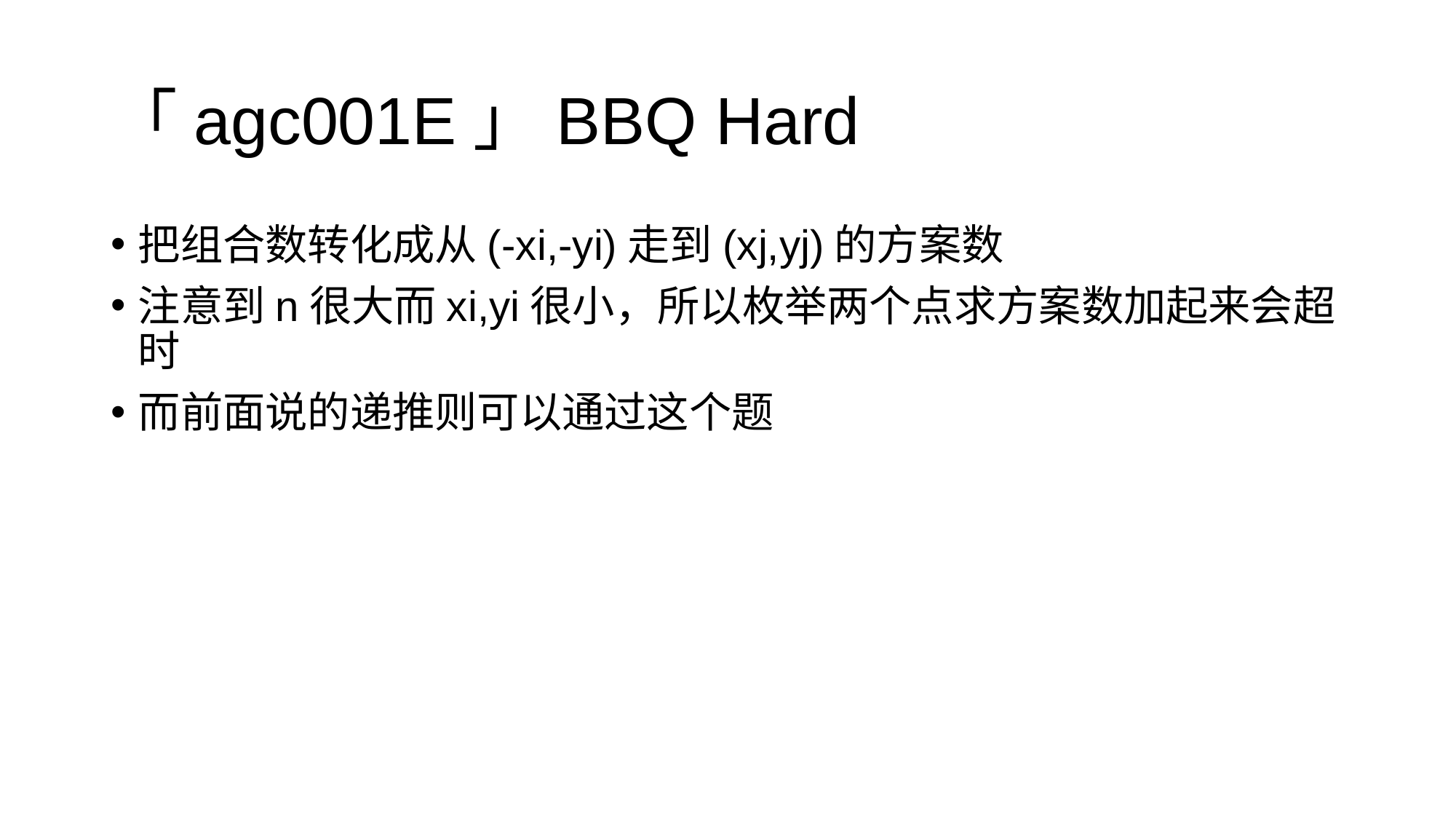

# 「agc001E」BBQ Hard
把组合数转化成从(-xi,-yi)走到(xj,yj)的方案数
注意到n很大而xi,yi很小，所以枚举两个点求方案数加起来会超时
而前面说的递推则可以通过这个题